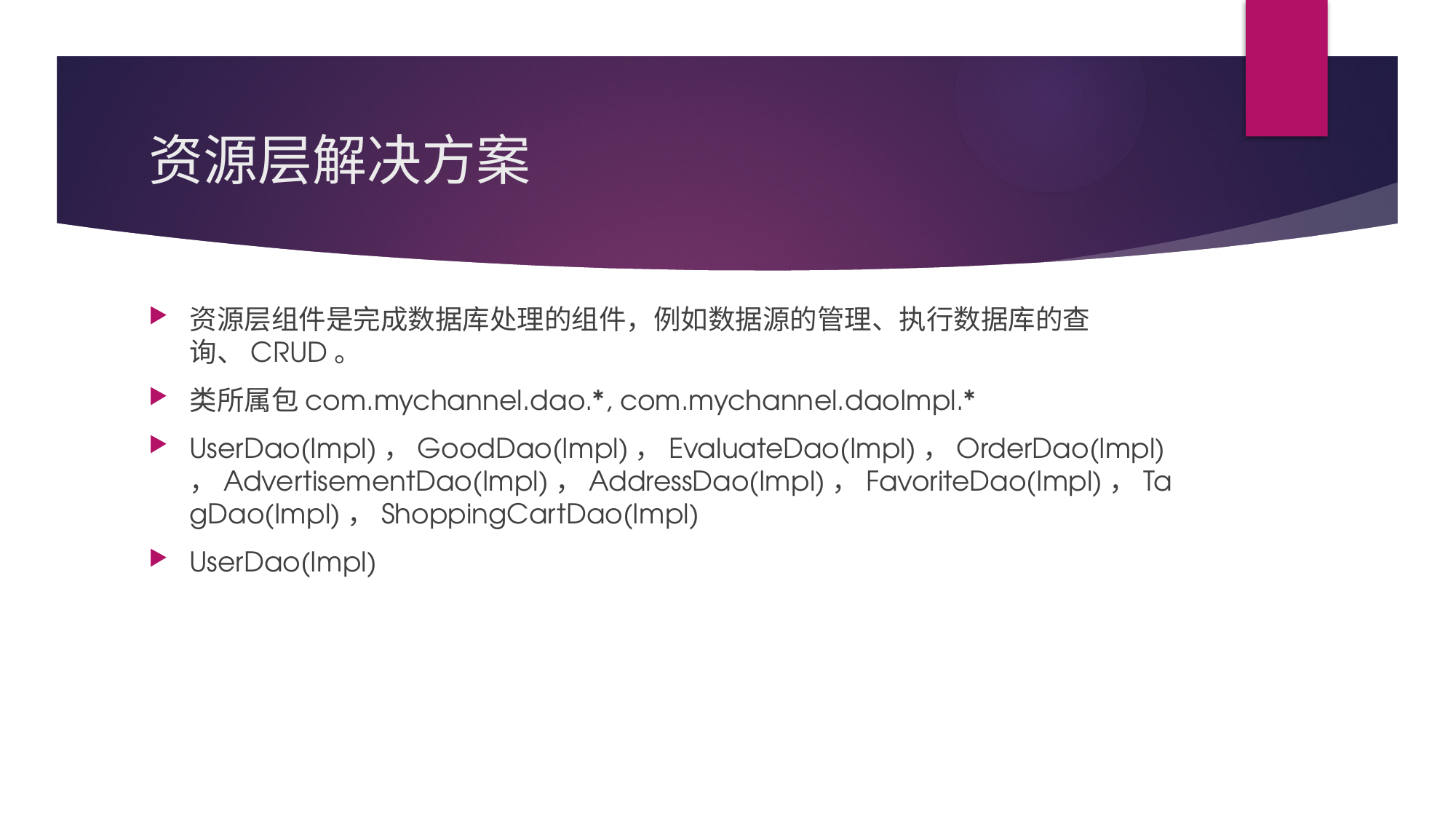

# 资源层解决方案
资源层组件是完成数据库处理的组件，例如数据源的管理、执行数据库的查询、CRUD。
类所属包com.mychannel.dao.*, com.mychannel.daoImpl.*
UserDao(Impl)，GoodDao(Impl)，EvaluateDao(Impl)，OrderDao(Impl)，AdvertisementDao(Impl)，AddressDao(Impl)，FavoriteDao(Impl)，TagDao(Impl)，ShoppingCartDao(Impl)
UserDao(Impl)